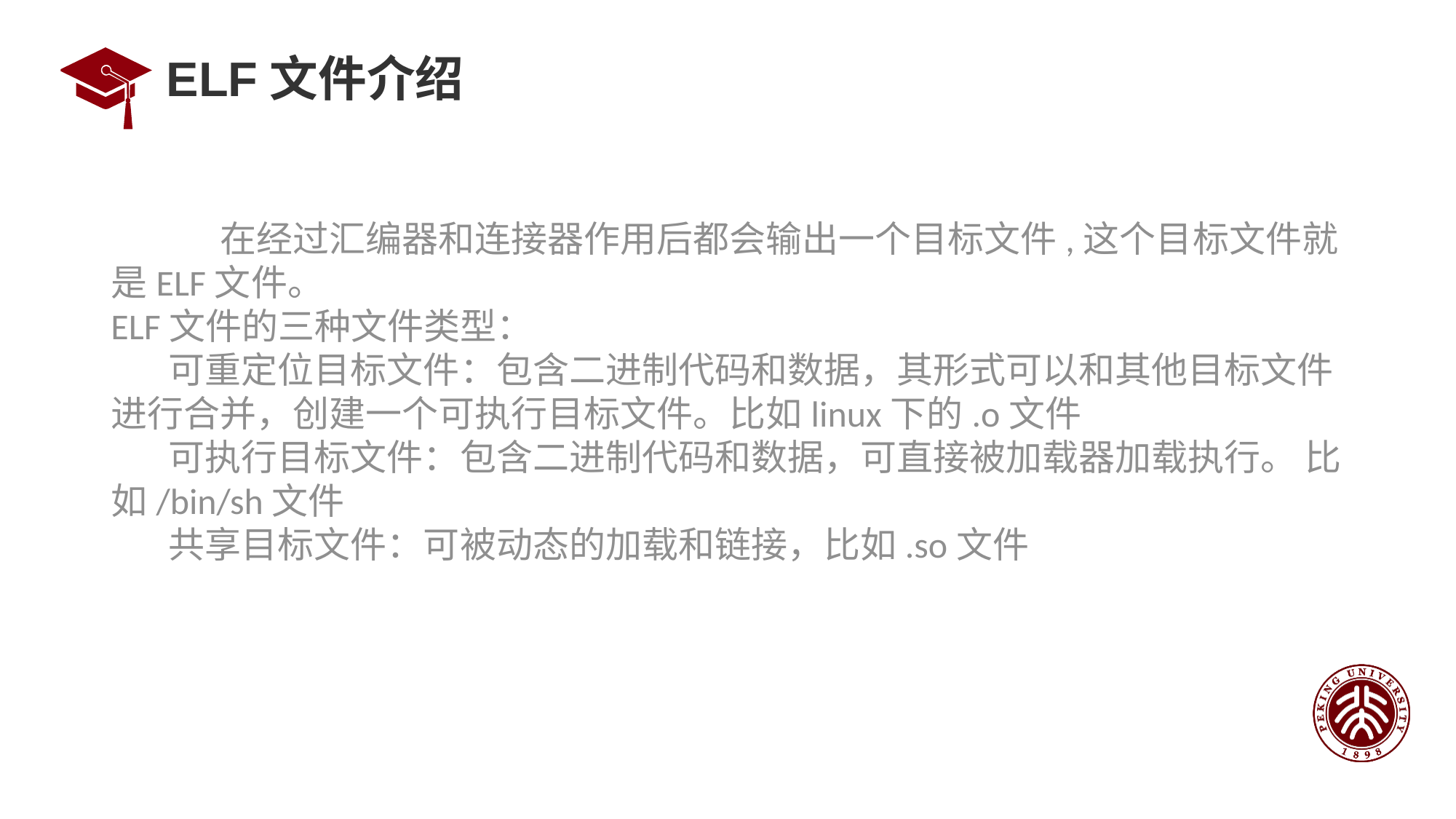

# ELF文件介绍
	在经过汇编器和连接器作用后都会输出一个目标文件,这个目标文件就是ELF文件。
ELF文件的三种文件类型：
      可重定位目标文件：包含二进制代码和数据，其形式可以和其他目标文件进行合并，创建一个可执行目标文件。比如linux下的.o文件
      可执行目标文件：包含二进制代码和数据，可直接被加载器加载执行。 比如/bin/sh文件
      共享目标文件：可被动态的加载和链接，比如.so文件

5